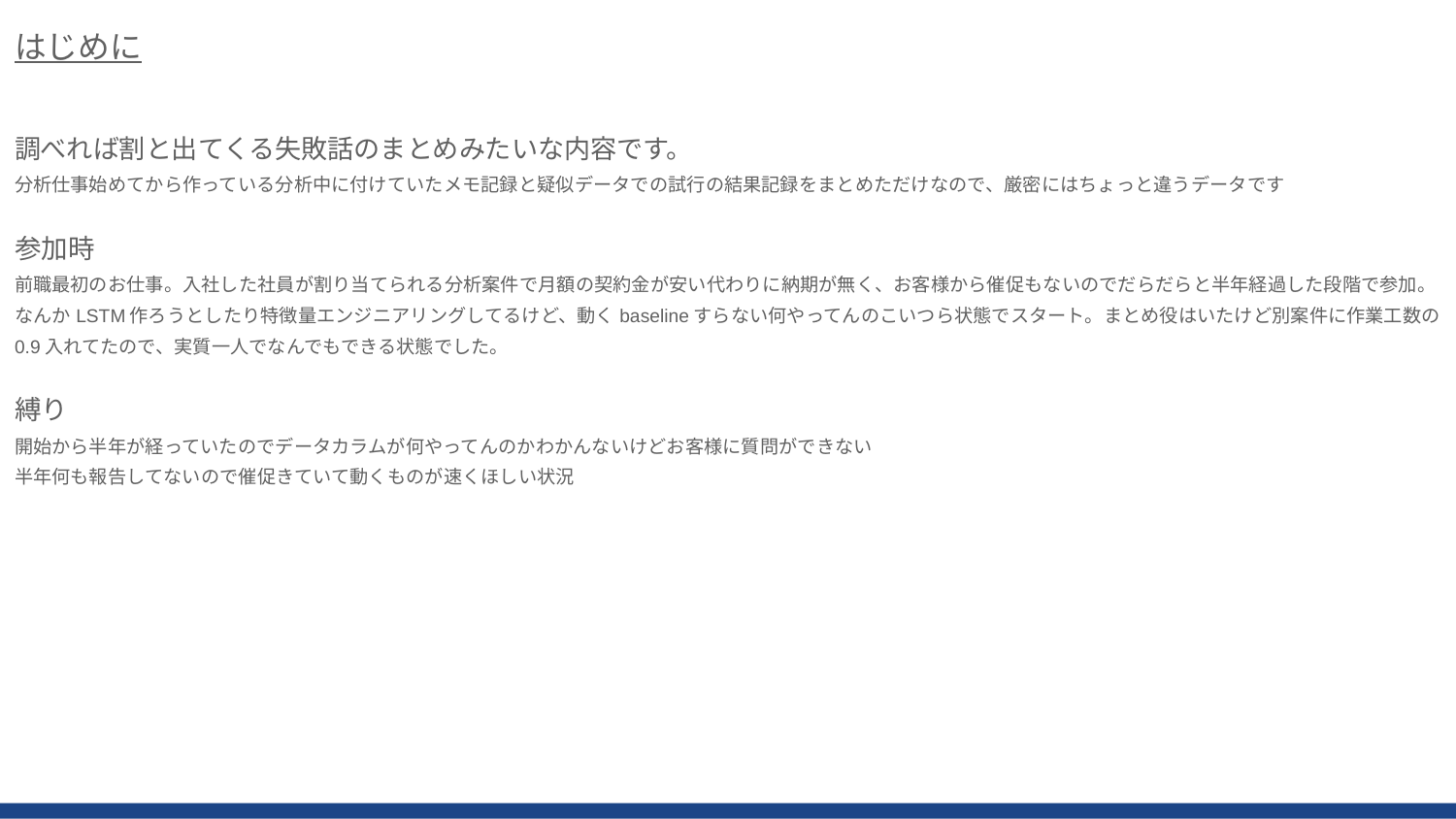

はじめに
調べれば割と出てくる失敗話のまとめみたいな内容です。
分析仕事始めてから作っている分析中に付けていたメモ記録と疑似データでの試行の結果記録をまとめただけなので、厳密にはちょっと違うデータです
参加時
前職最初のお仕事。入社した社員が割り当てられる分析案件で月額の契約金が安い代わりに納期が無く、お客様から催促もないのでだらだらと半年経過した段階で参加。
なんかLSTM作ろうとしたり特徴量エンジニアリングしてるけど、動くbaselineすらない何やってんのこいつら状態でスタート。まとめ役はいたけど別案件に作業工数の0.9入れてたので、実質一人でなんでもできる状態でした。
縛り
開始から半年が経っていたのでデータカラムが何やってんのかわかんないけどお客様に質問ができない
半年何も報告してないので催促きていて動くものが速くほしい状況